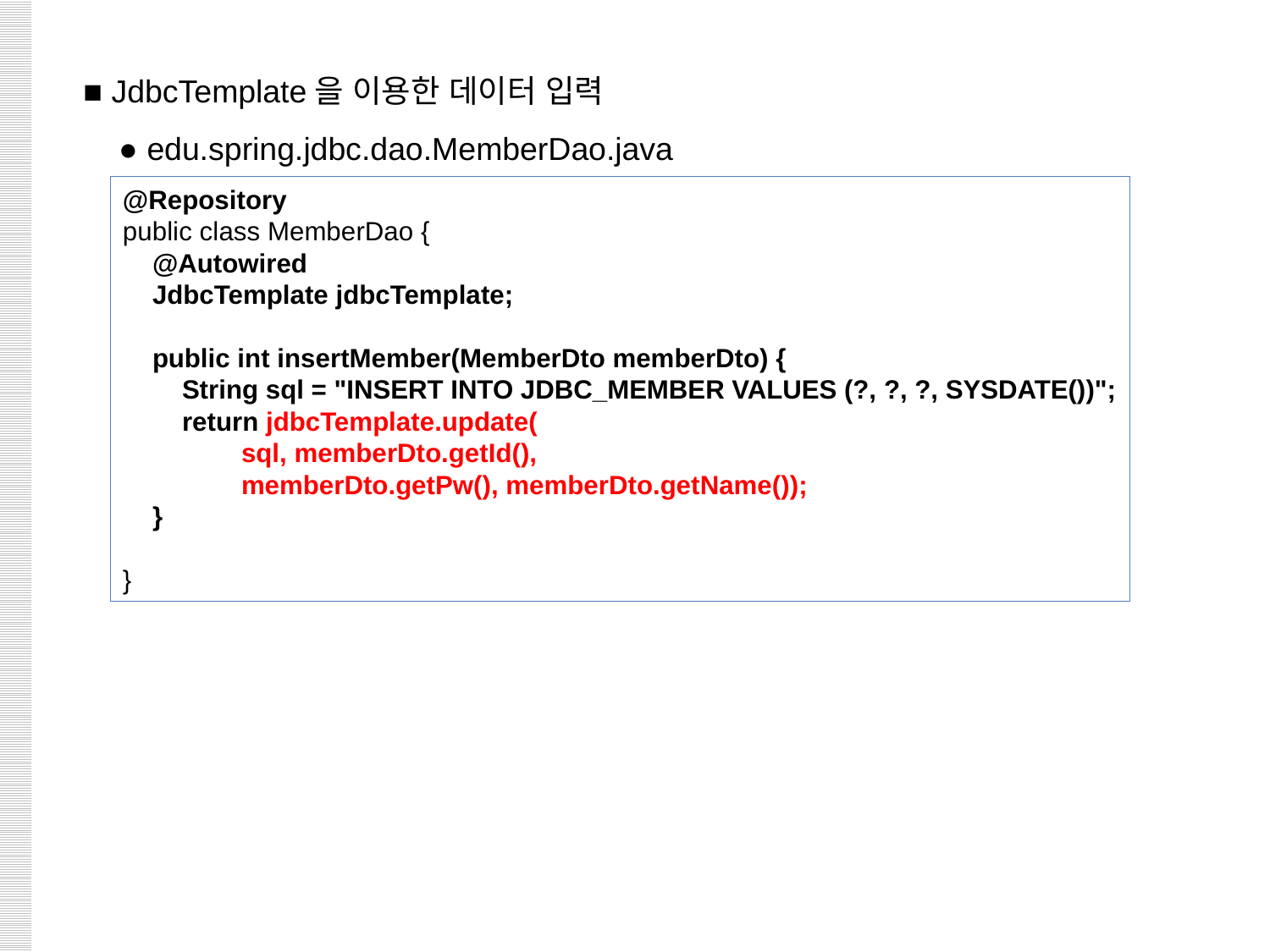

■ JdbcTemplate을 이용한 데이터 입력
    ● edu.spring.jdbc.dao.MemberDao.java
@Repository
public class MemberDao {
    @Autowired
    JdbcTemplate jdbcTemplate;

    public int insertMember(MemberDto memberDto) {
        String sql = "INSERT INTO JDBC_MEMBER VALUES (?, ?, ?, SYSDATE())";
        return jdbcTemplate.update(
                sql, memberDto.getId(),
                memberDto.getPw(), memberDto.getName());
    }

}